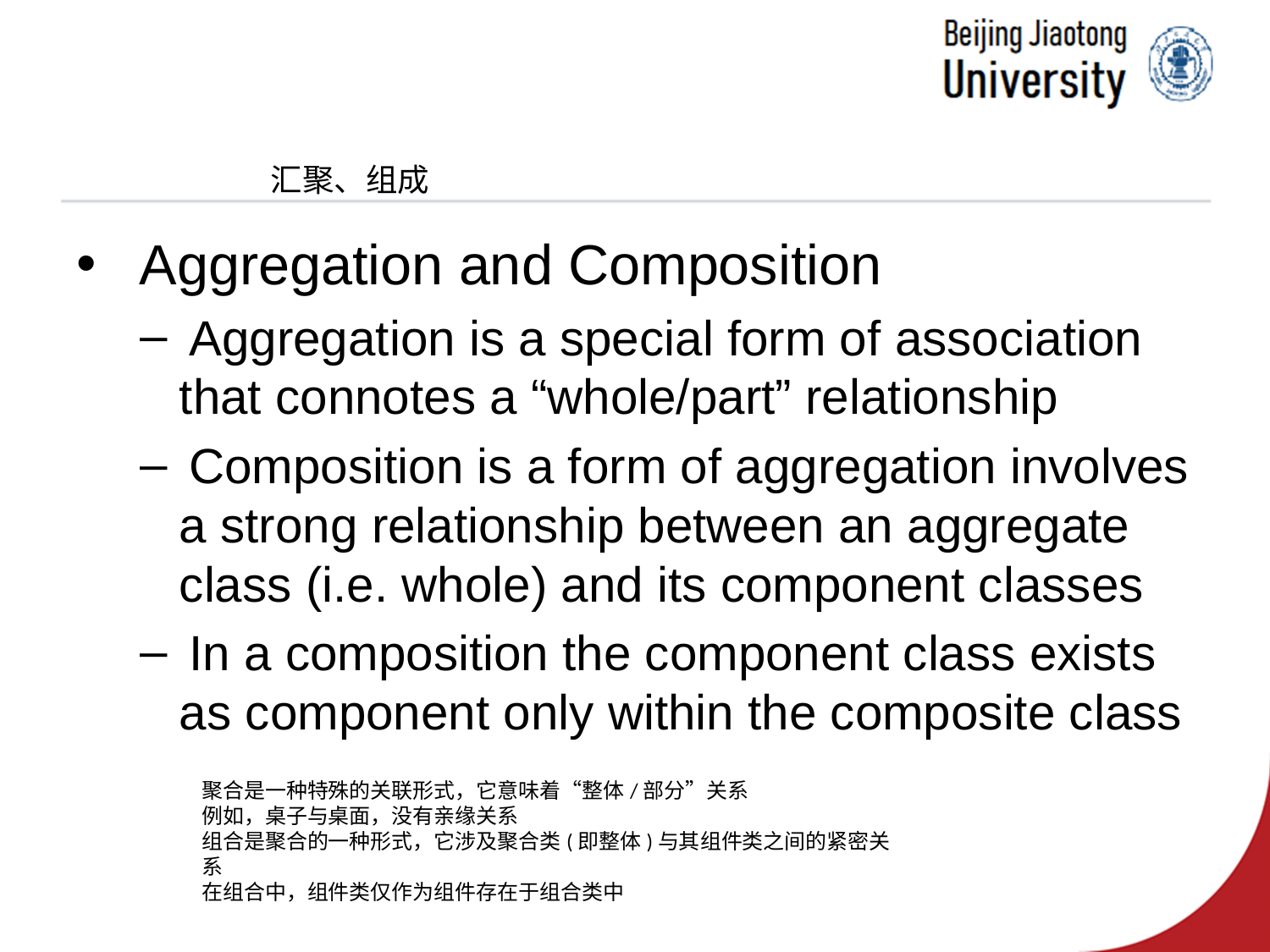

汇聚、组成
 Aggregation and Composition
 Aggregation is a special form of association that connotes a “whole/part” relationship
 Composition is a form of aggregation involves a strong relationship between an aggregate class (i.e. whole) and its component classes
 In a composition the component class exists as component only within the composite class
聚合是一种特殊的关联形式，它意味着“整体/部分”关系
例如，桌子与桌面，没有亲缘关系
组合是聚合的一种形式，它涉及聚合类(即整体)与其组件类之间的紧密关系
在组合中，组件类仅作为组件存在于组合类中